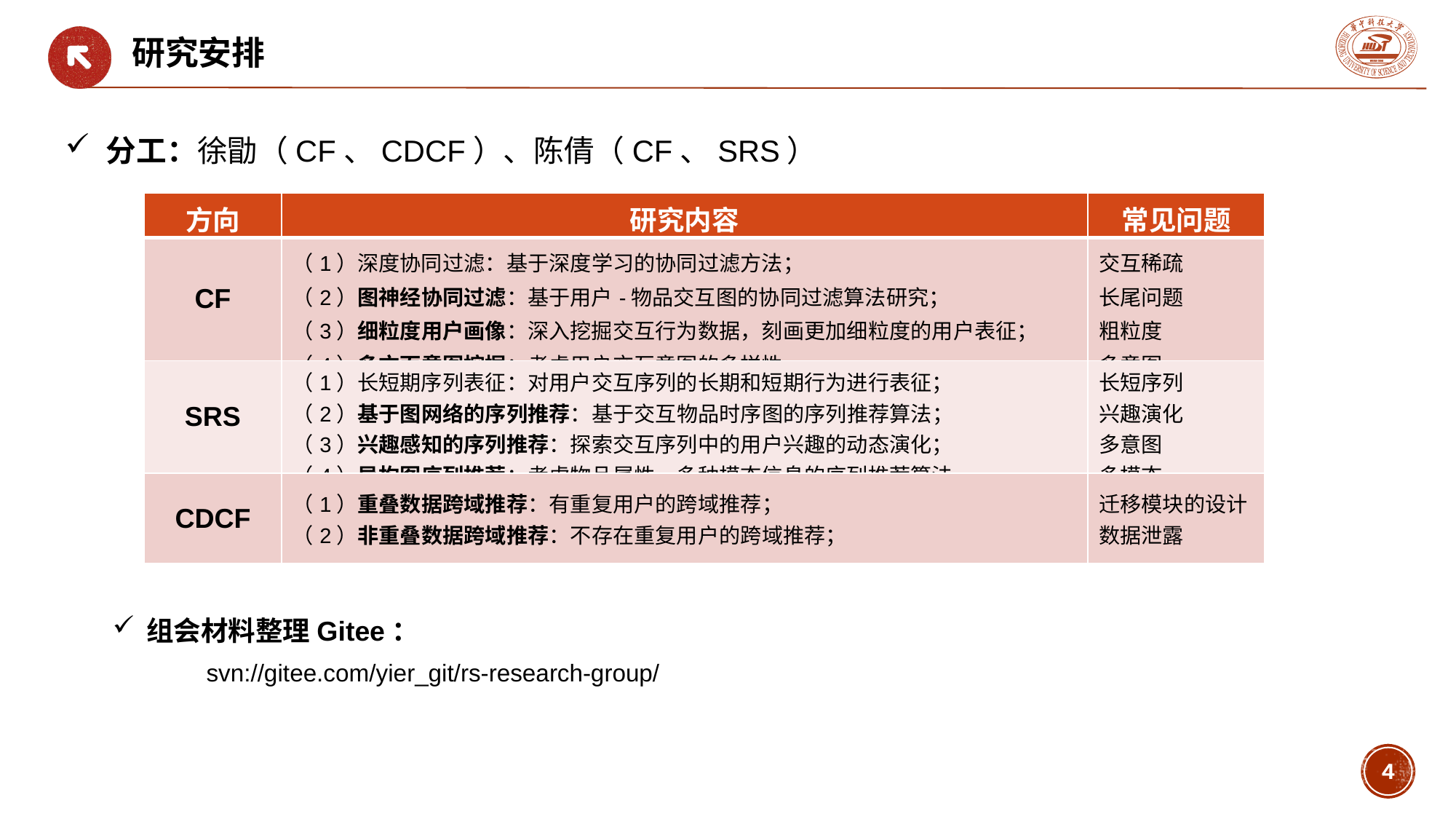

研究安排

分工：徐勖（CF、CDCF）、陈倩（CF、SRS）
| 方向 | 研究内容 | 常见问题 |
| --- | --- | --- |
| CF | （1）深度协同过滤：基于深度学习的协同过滤方法； （2）图神经协同过滤：基于用户-物品交互图的协同过滤算法研究； （3）细粒度用户画像：深入挖掘交互行为数据，刻画更加细粒度的用户表征； （4）多方面意图挖掘：考虑用户交互意图的多样性。 | 交互稀疏 长尾问题 粗粒度 多意图 |
| SRS | （1）长短期序列表征：对用户交互序列的长期和短期行为进行表征； （2）基于图网络的序列推荐：基于交互物品时序图的序列推荐算法； （3）兴趣感知的序列推荐：探索交互序列中的用户兴趣的动态演化； （4）异构图序列推荐：考虑物品属性、多种模态信息的序列推荐算法。 | 长短序列 兴趣演化 多意图 多模态 |
| CDCF | （1）重叠数据跨域推荐：有重复用户的跨域推荐； （2）非重叠数据跨域推荐：不存在重复用户的跨域推荐； | 迁移模块的设计数据泄露 |
组会材料整理Gitee：
svn://gitee.com/yier_git/rs-research-group/
4